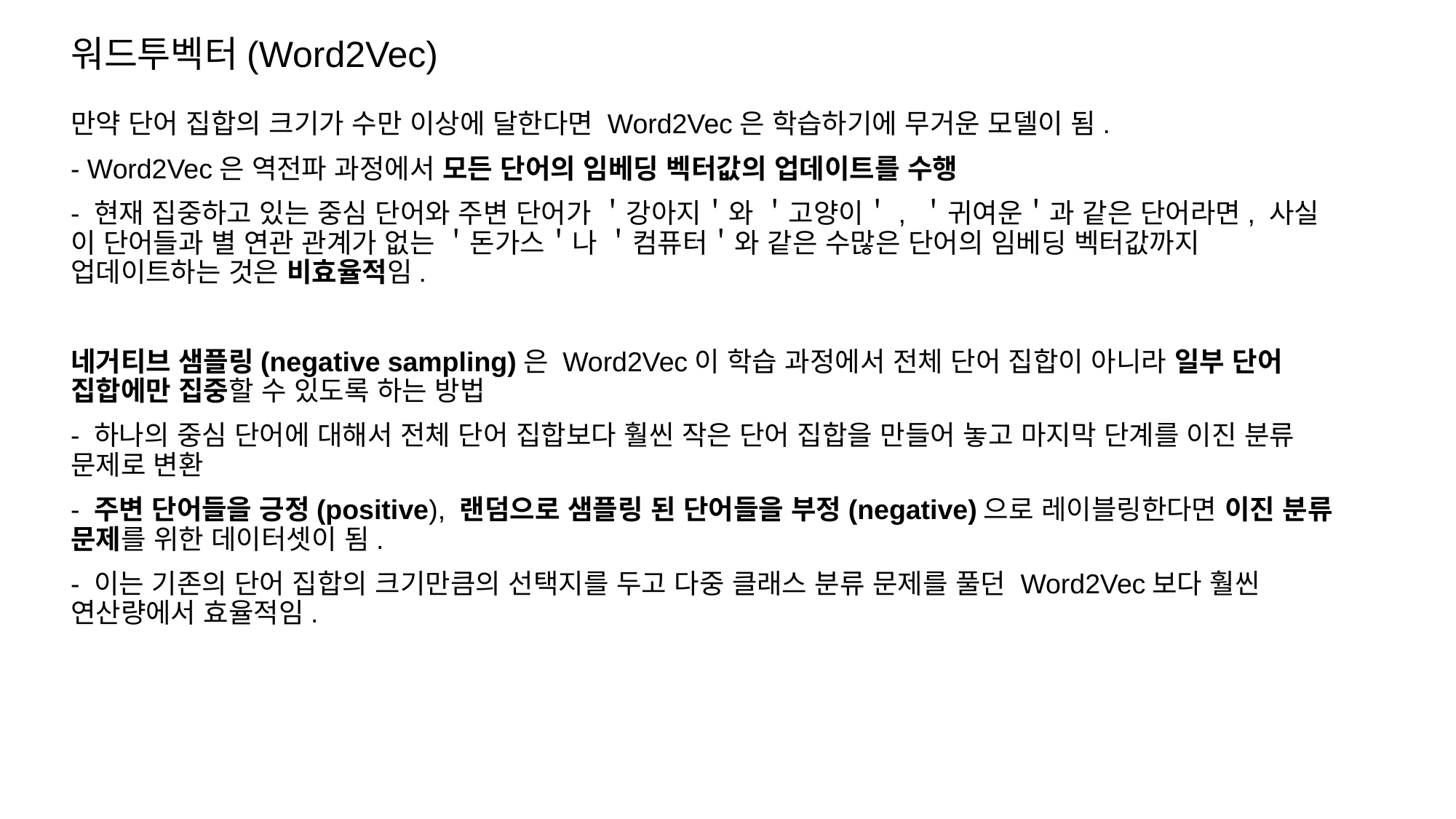

워드투벡터(Word2Vec)
만약 단어 집합의 크기가 수만 이상에 달한다면 Word2Vec은 학습하기에 무거운 모델이 됨.
- Word2Vec은 역전파 과정에서 모든 단어의 임베딩 벡터값의 업데이트를 수행
- 현재 집중하고 있는 중심 단어와 주변 단어가 ＇강아지＇와 ＇고양이＇, ＇귀여운＇과 같은 단어라면, 사실 이 단어들과 별 연관 관계가 없는 ＇돈가스＇나 ＇컴퓨터＇와 같은 수많은 단어의 임베딩 벡터값까지 업데이트하는 것은 비효율적임.

네거티브 샘플링(negative sampling)은 Word2Vec이 학습 과정에서 전체 단어 집합이 아니라 일부 단어 집합에만 집중할 수 있도록 하는 방법
- 하나의 중심 단어에 대해서 전체 단어 집합보다 훨씬 작은 단어 집합을 만들어 놓고 마지막 단계를 이진 분류 문제로 변환
- 주변 단어들을 긍정(positive), 랜덤으로 샘플링 된 단어들을 부정(negative)으로 레이블링한다면 이진 분류 문제를 위한 데이터셋이 됨.
- 이는 기존의 단어 집합의 크기만큼의 선택지를 두고 다중 클래스 분류 문제를 풀던 Word2Vec보다 훨씬 연산량에서 효율적임.